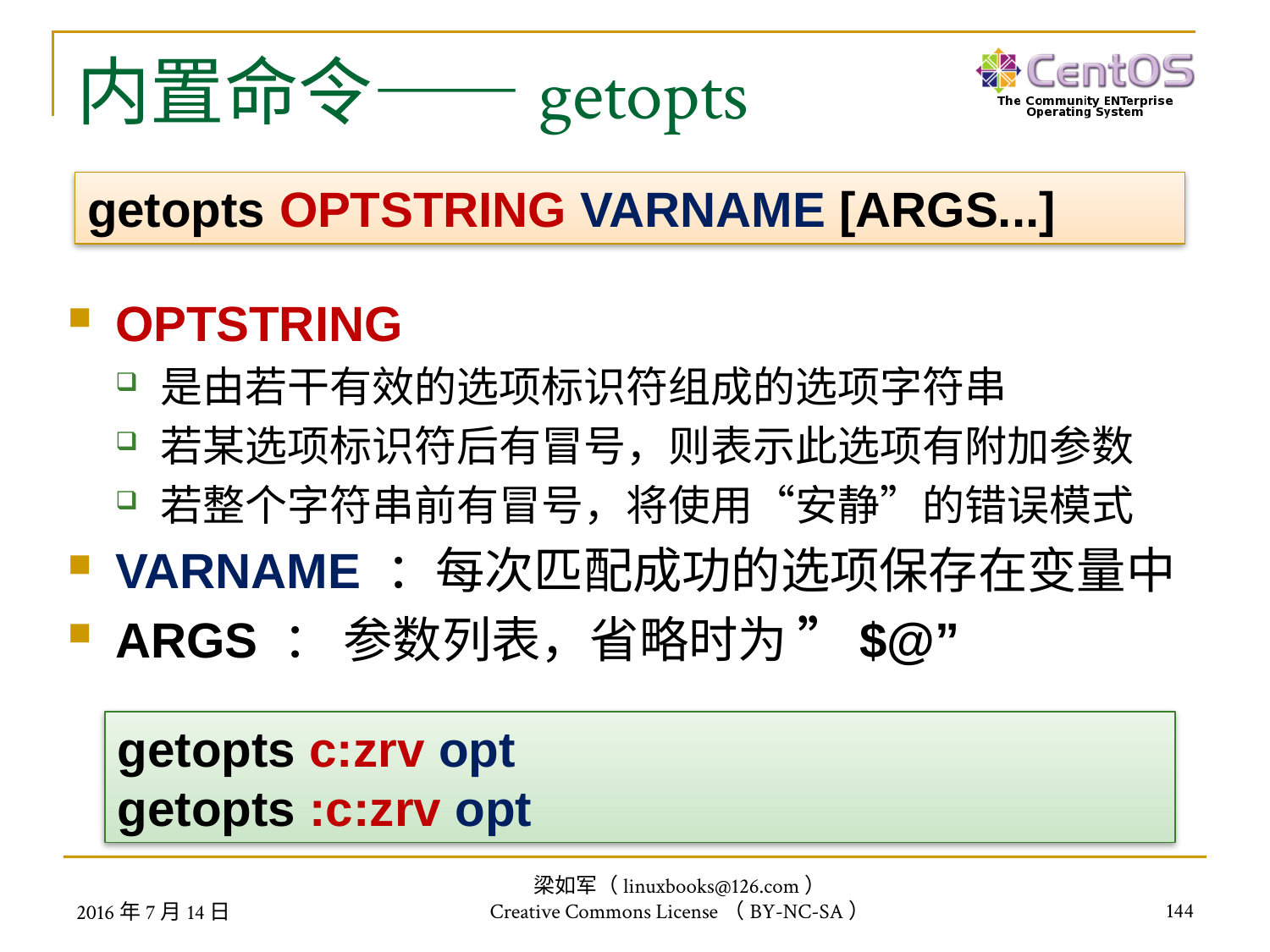

# 内置命令——getopts
getopts OPTSTRING VARNAME [ARGS...]
OPTSTRING
是由若干有效的选项标识符组成的选项字符串
若某选项标识符后有冒号，则表示此选项有附加参数
若整个字符串前有冒号，将使用“安静”的错误模式
VARNAME ：每次匹配成功的选项保存在变量中
ARGS ： 参数列表，省略时为 ”$@”
getopts c:zrv opt
getopts :c:zrv opt
梁如军（linuxbooks@126.com）
Creative Commons License（BY-NC-SA）
2016年7月14日
144